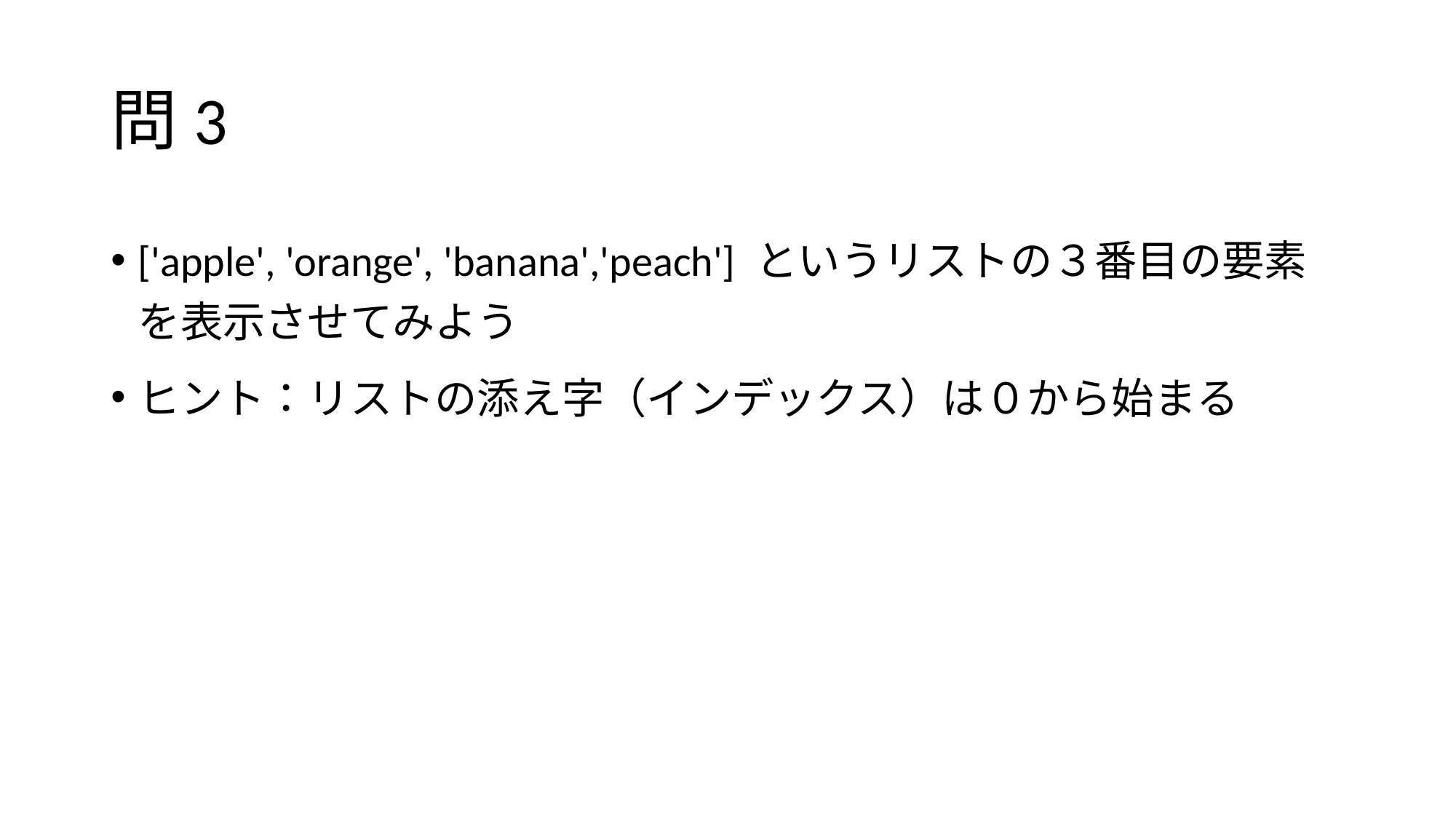

# 問3
['apple', 'orange', 'banana','peach'] というリストの３番目の要素を表示させてみよう
ヒント：リストの添え字（インデックス）は０から始まる